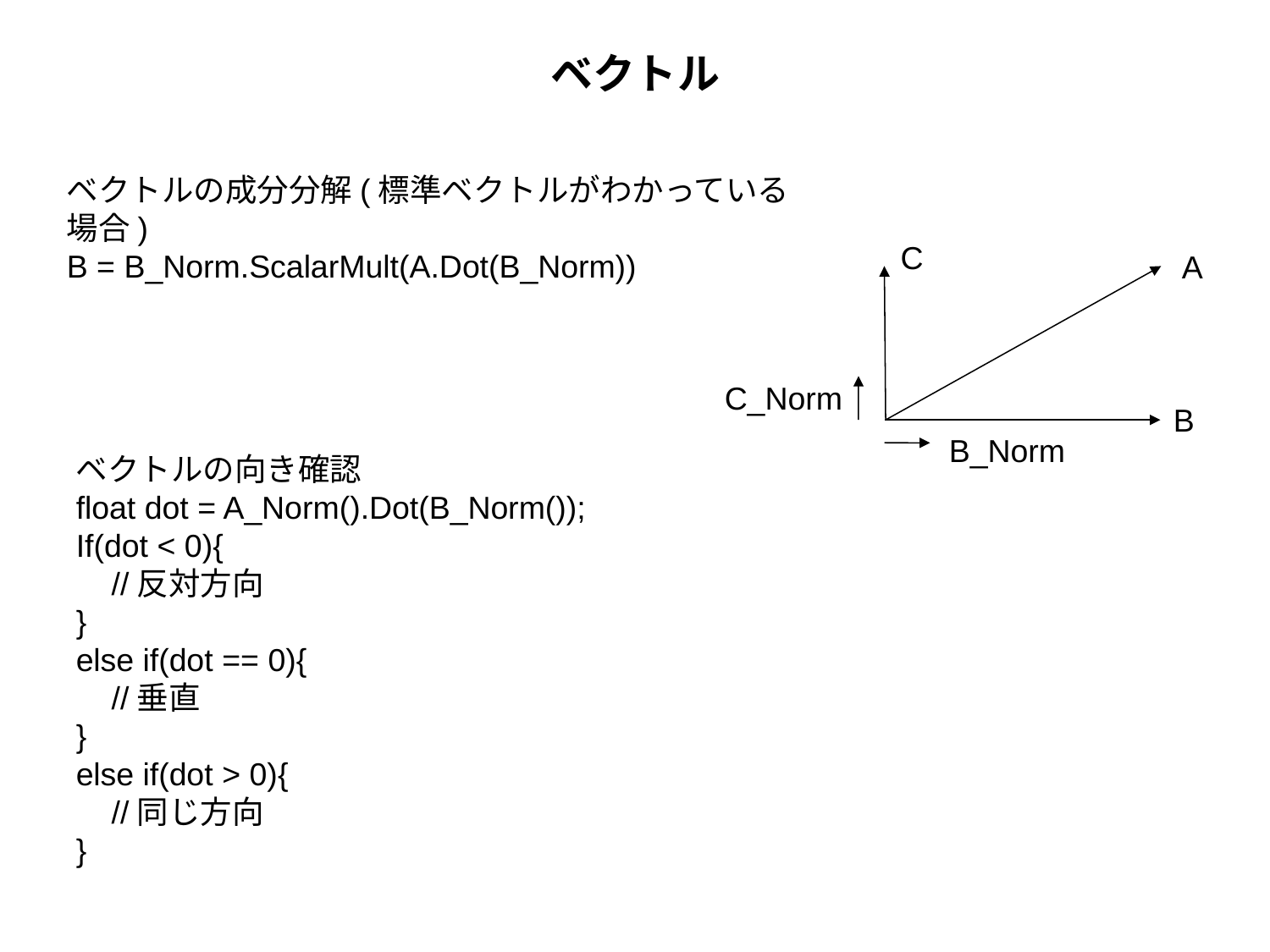

# ベクトル
ベクトルの成分分解(標準ベクトルがわかっている場合)
B = B_Norm.ScalarMult(A.Dot(B_Norm))

C
A

C_Norm

B

B_Norm
ベクトルの向き確認
float dot = A_Norm().Dot(B_Norm());
If(dot < 0){
    //反対方向
}
else if(dot == 0){
    //垂直
}
else if(dot > 0){
    //同じ方向
}